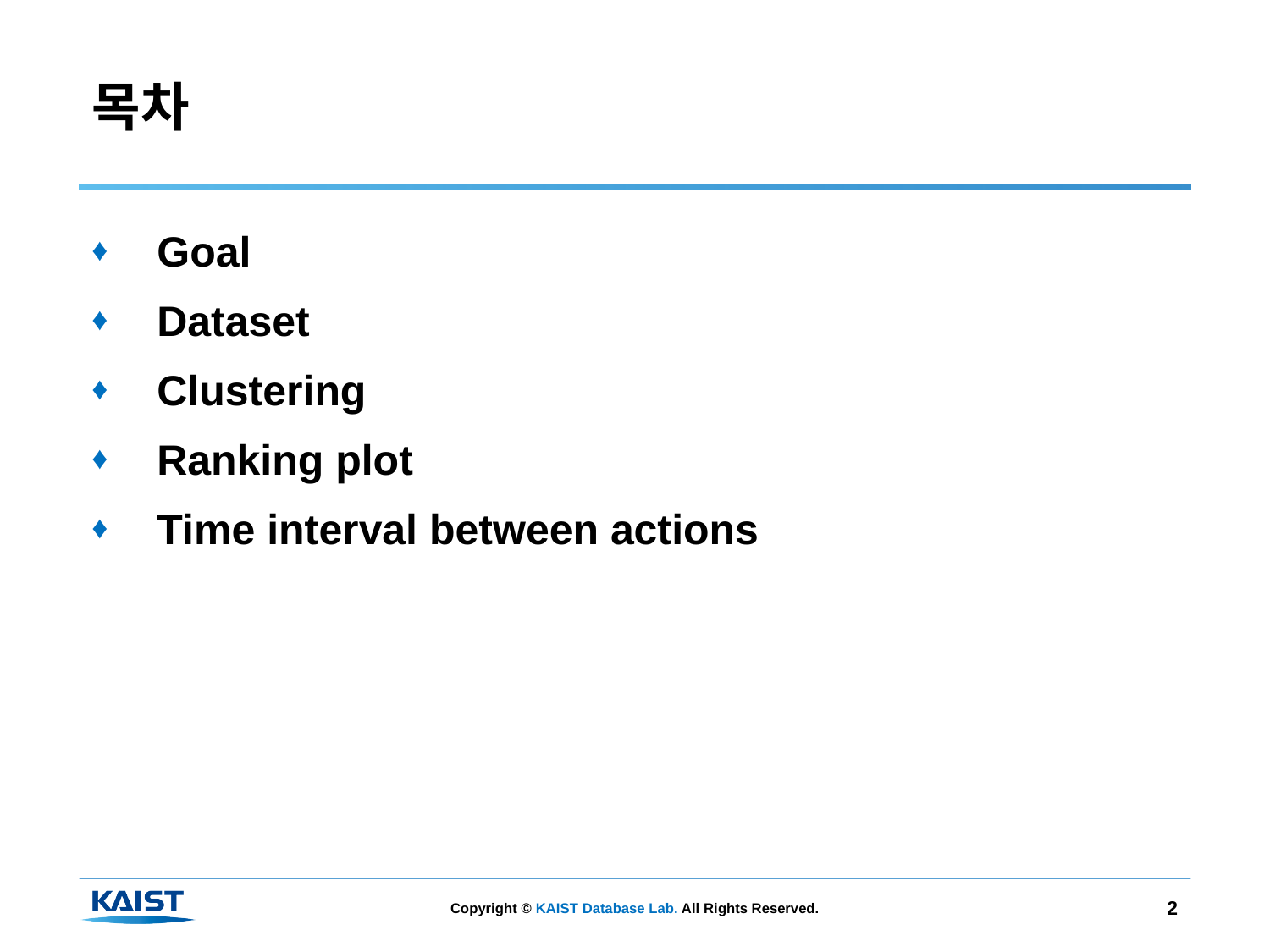

# 목차
Goal
Dataset
Clustering
Ranking plot
Time interval between actions
2